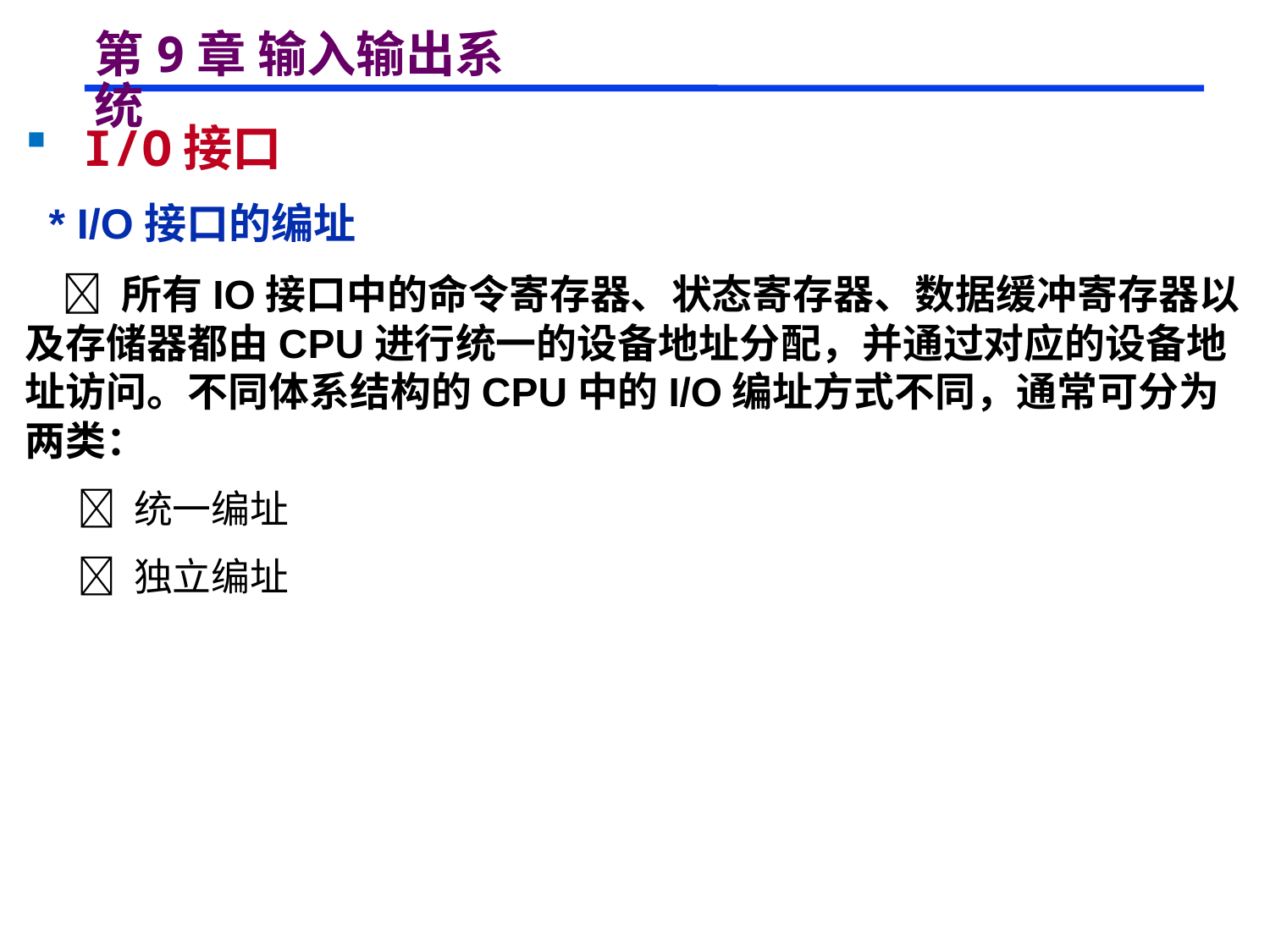

# 第9章 输入输出系统
 I/O接口
  * I/O接口的编址
    • 所有IO接口中的命令寄存器、状态寄存器、数据缓冲寄存器以及存储器都由CPU进行统一的设备地址分配，并通过对应的设备地址访问。不同体系结构的CPU中的I/O编址方式不同，通常可分为两类：
      ♦ 统一编址
      ♦ 独立编址